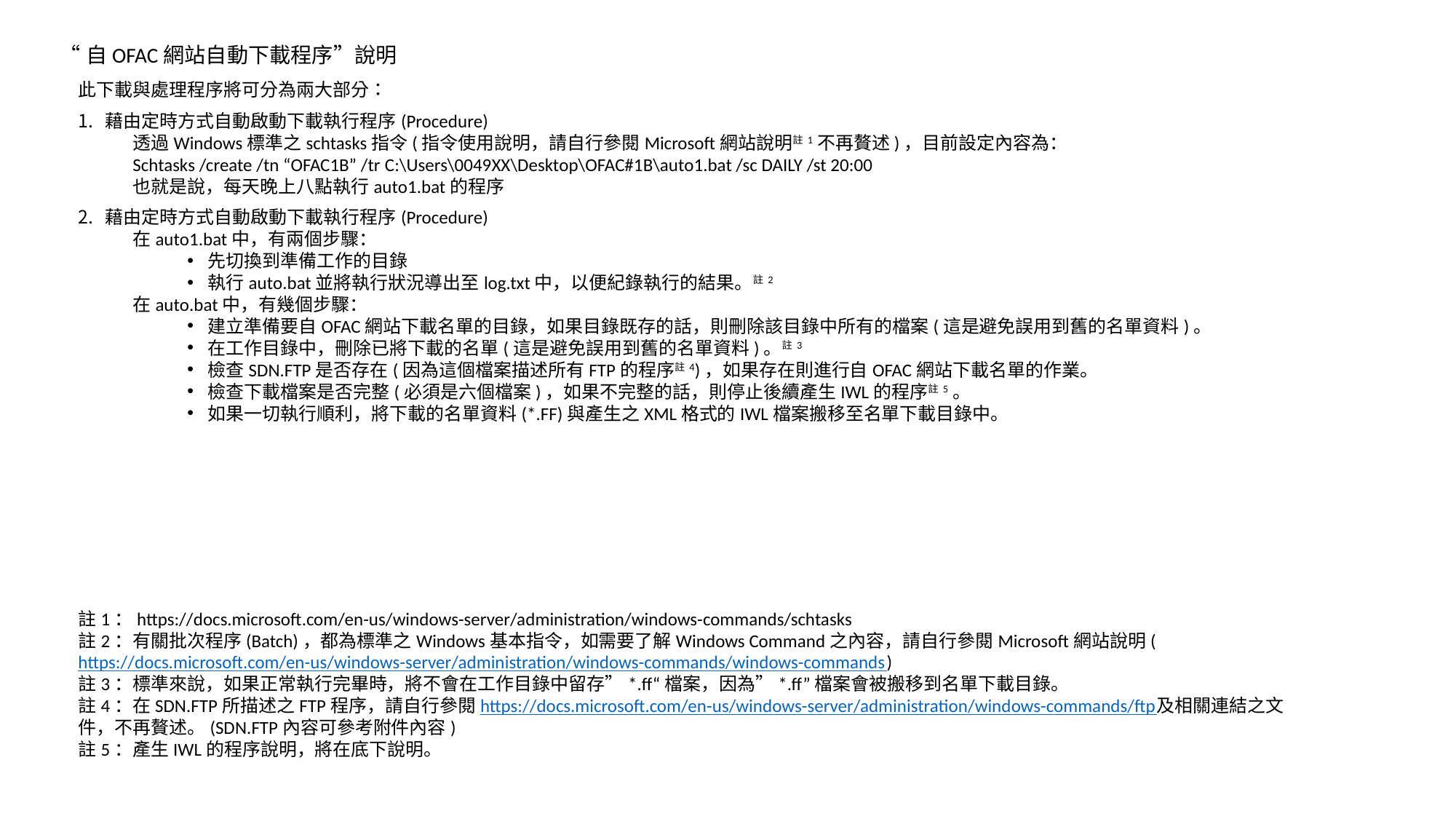

“自OFAC網站自動下載程序”說明
此下載與處理程序將可分為兩大部分：
藉由定時方式自動啟動下載執行程序(Procedure)
透過Windows標準之schtasks指令(指令使用說明，請自行參閱Microsoft網站說明註1不再贅述)，目前設定內容為：
Schtasks /create /tn “OFAC1B” /tr C:\Users\0049XX\Desktop\OFAC#1B\auto1.bat /sc DAILY /st 20:00
也就是說，每天晚上八點執行auto1.bat的程序
藉由定時方式自動啟動下載執行程序(Procedure)
在auto1.bat中，有兩個步驟：
先切換到準備工作的目錄
執行auto.bat並將執行狀況導出至log.txt中，以便紀錄執行的結果。註2
在auto.bat中，有幾個步驟：
建立準備要自OFAC網站下載名單的目錄，如果目錄既存的話，則刪除該目錄中所有的檔案(這是避免誤用到舊的名單資料)。
在工作目錄中，刪除已將下載的名單(這是避免誤用到舊的名單資料)。註3
檢查SDN.FTP是否存在(因為這個檔案描述所有FTP的程序註4)，如果存在則進行自OFAC網站下載名單的作業。
檢查下載檔案是否完整(必須是六個檔案)，如果不完整的話，則停止後續產生IWL的程序註5。
如果一切執行順利，將下載的名單資料(*.FF)與產生之XML格式的IWL檔案搬移至名單下載目錄中。
註1：https://docs.microsoft.com/en-us/windows-server/administration/windows-commands/schtasks
註2：有關批次程序(Batch)，都為標準之Windows基本指令，如需要了解Windows Command之內容，請自行參閱Microsoft網站說明(https://docs.microsoft.com/en-us/windows-server/administration/windows-commands/windows-commands)
註3：標準來說，如果正常執行完畢時，將不會在工作目錄中留存”*.ff“檔案，因為”*.ff”檔案會被搬移到名單下載目錄。
註4：在SDN.FTP所描述之FTP程序，請自行參閱https://docs.microsoft.com/en-us/windows-server/administration/windows-commands/ftp及相關連結之文件，不再贅述。(SDN.FTP內容可參考附件內容)
註5：產生IWL的程序說明，將在底下說明。